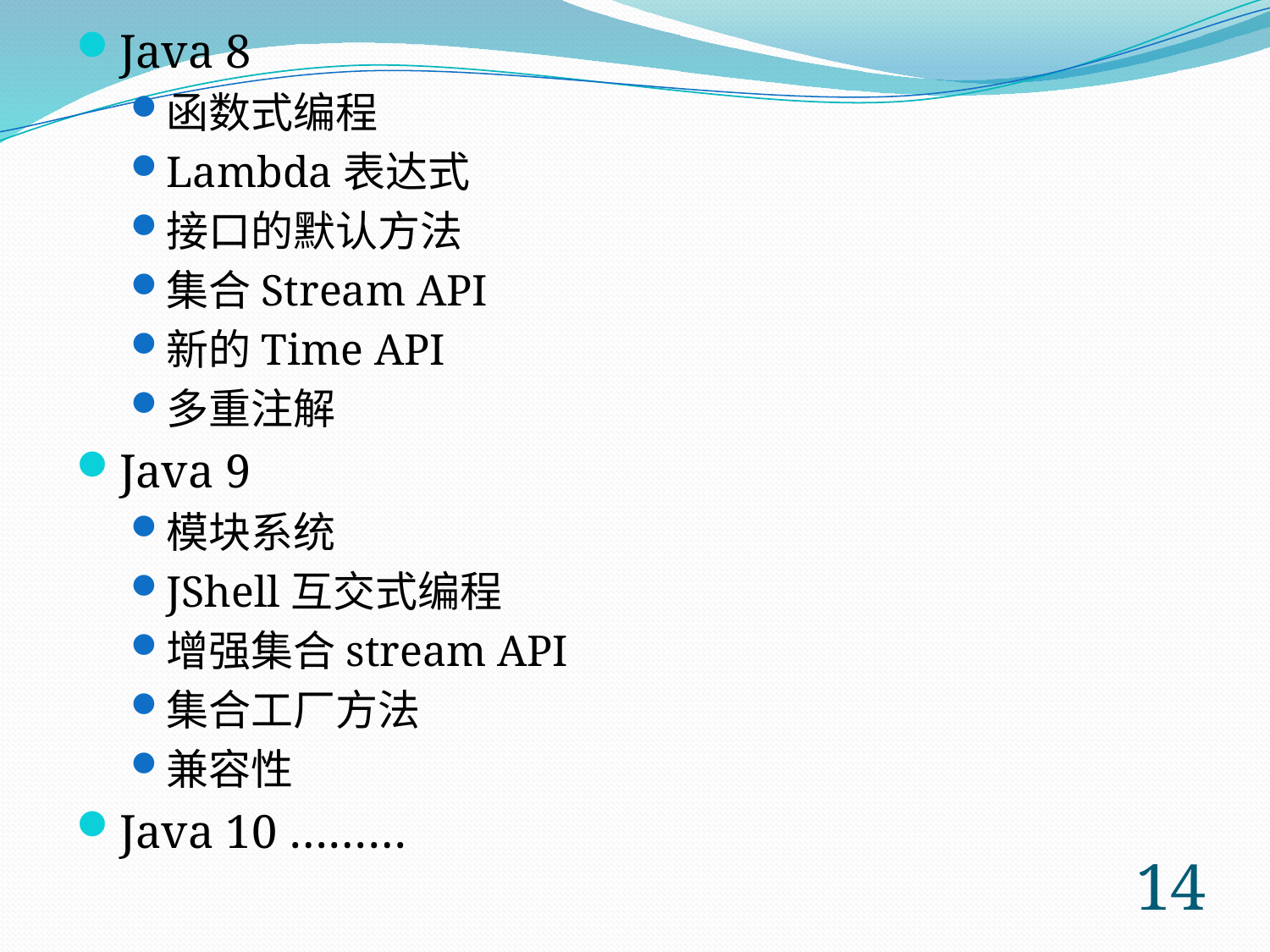

Java 8
函数式编程
Lambda表达式
接口的默认方法
集合Stream API
新的Time API
多重注解
Java 9
模块系统
JShell互交式编程
增强集合stream API
集合工厂方法
兼容性
Java 10 ………
14